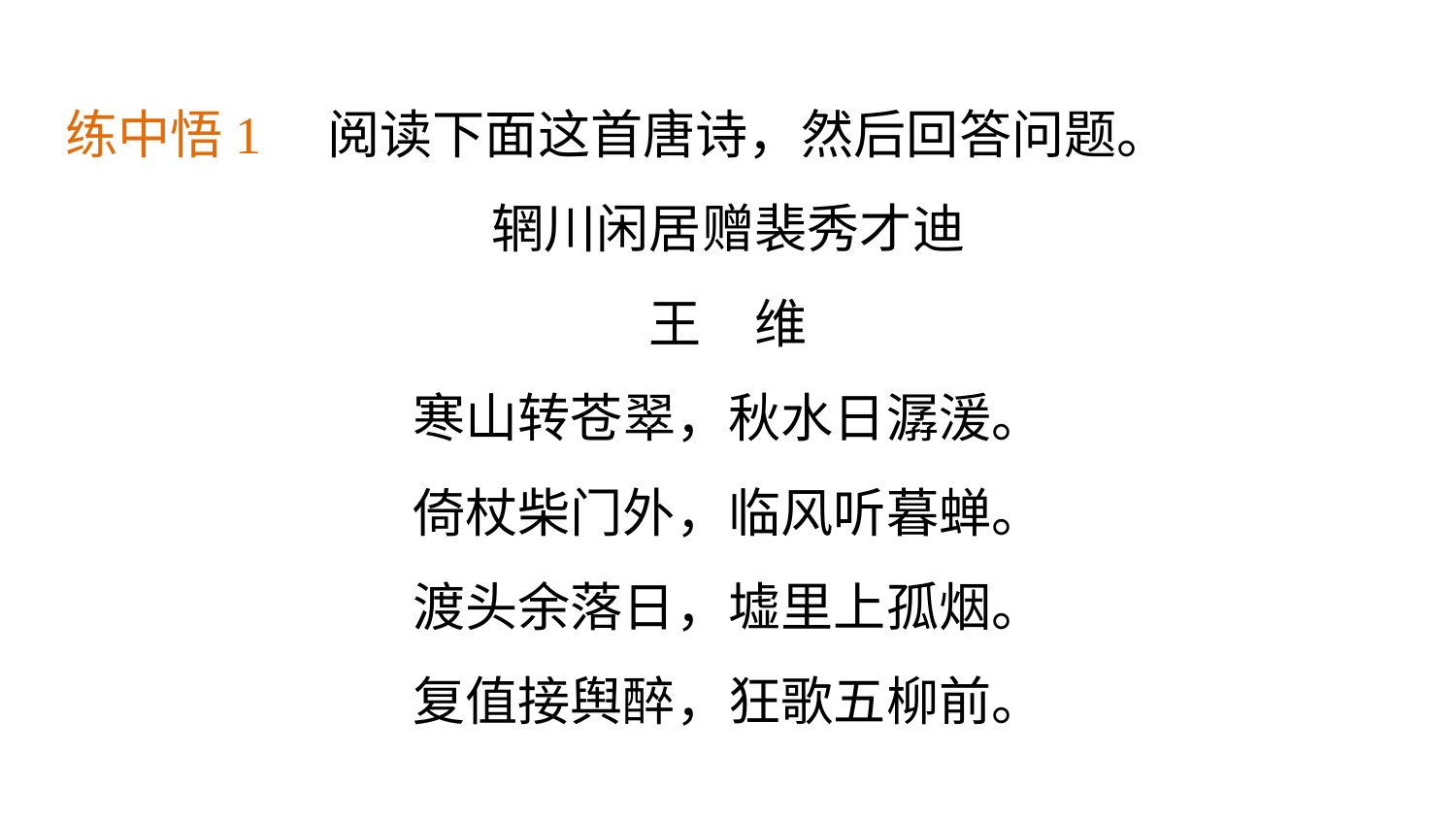

练中悟1　阅读下面这首唐诗，然后回答问题。
辋川闲居赠裴秀才迪
王　维
寒山转苍翠，秋水日潺湲。
倚杖柴门外，临风听暮蝉。
渡头余落日，墟里上孤烟。
复值接舆醉，狂歌五柳前。